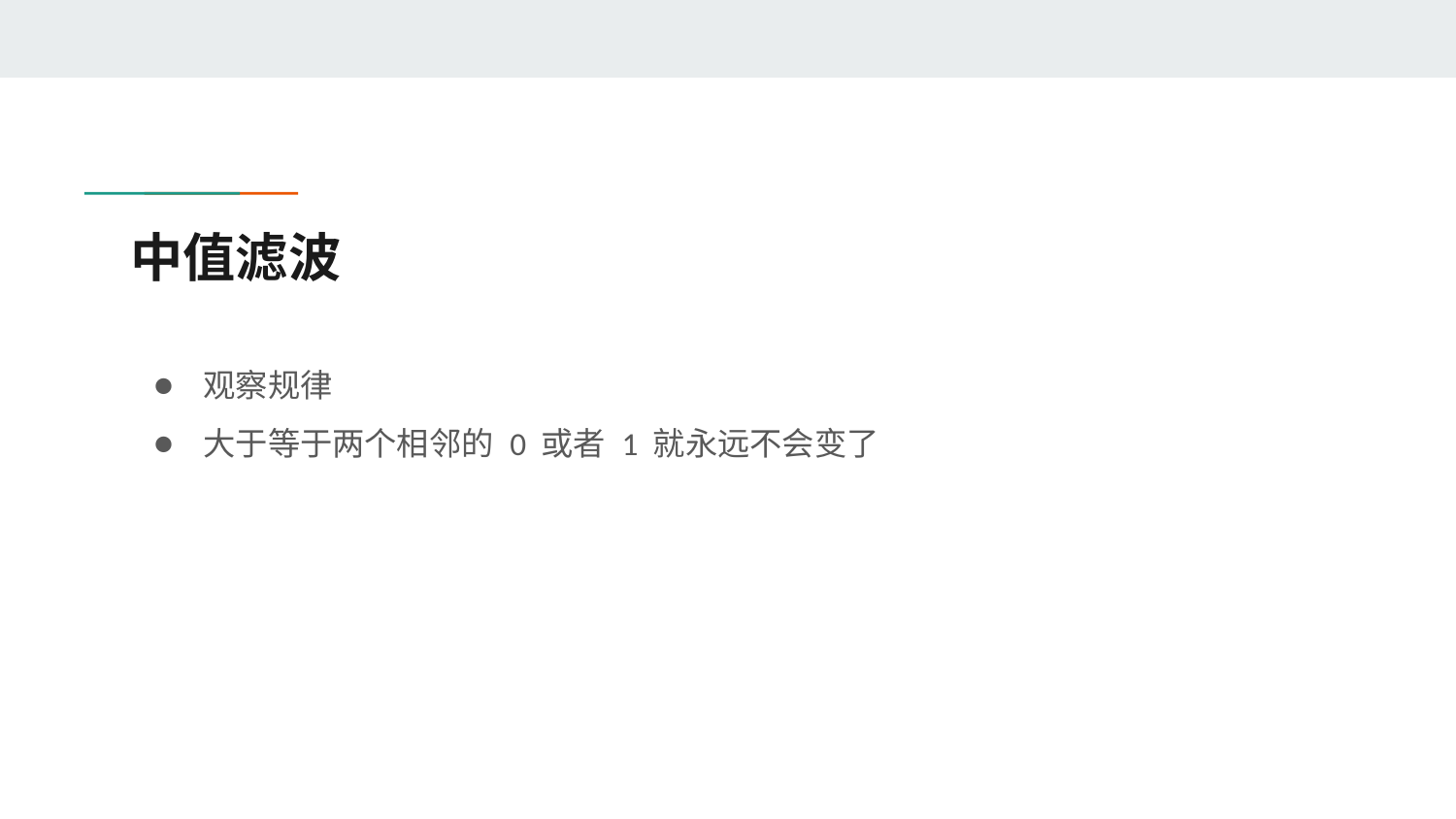

# 中值滤波
观察规律
大于等于两个相邻的 0 或者 1 就永远不会变了